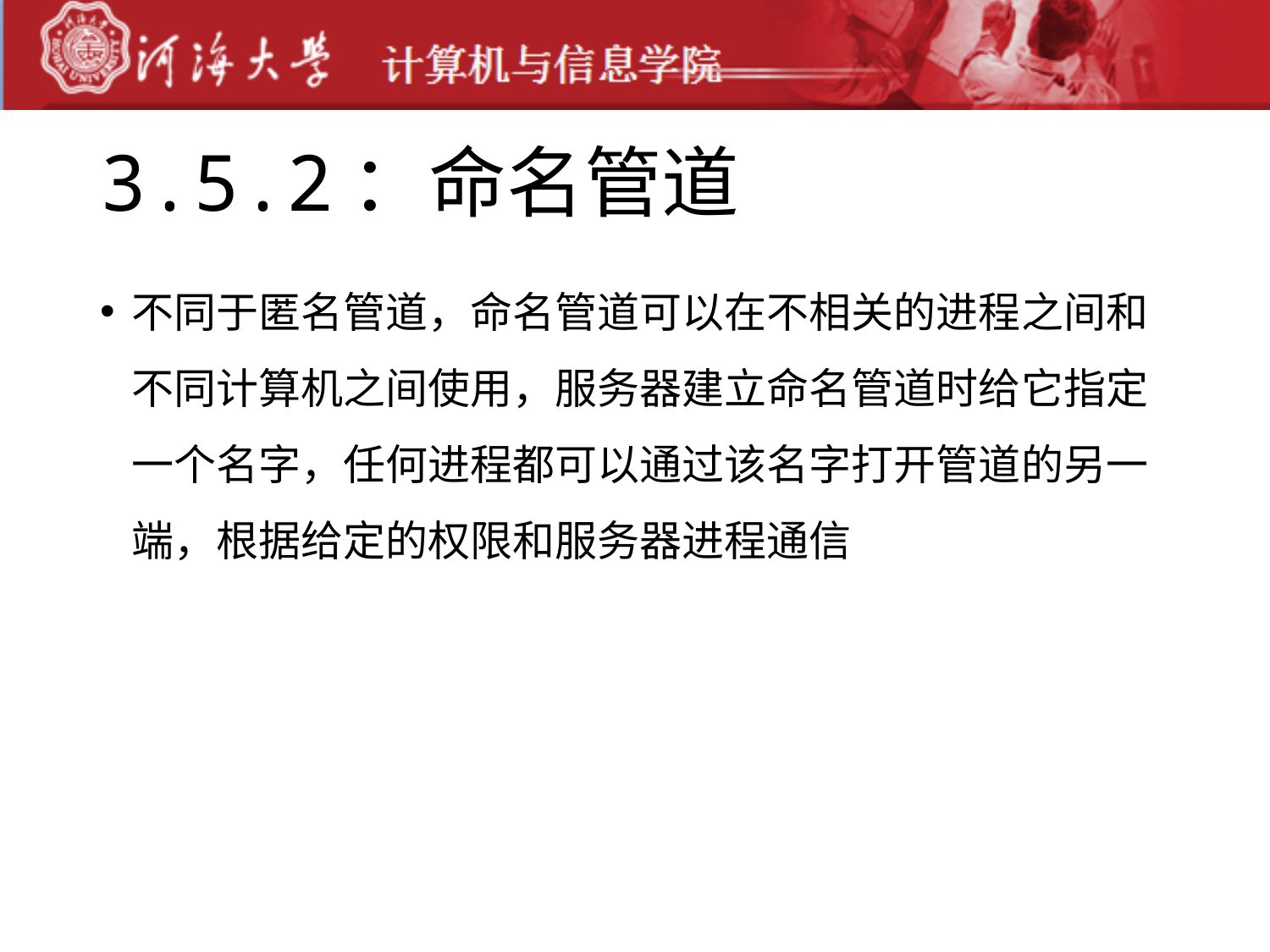

# 3.5.2：命名管道
不同于匿名管道，命名管道可以在不相关的进程之间和不同计算机之间使用，服务器建立命名管道时给它指定一个名字，任何进程都可以通过该名字打开管道的另一端，根据给定的权限和服务器进程通信